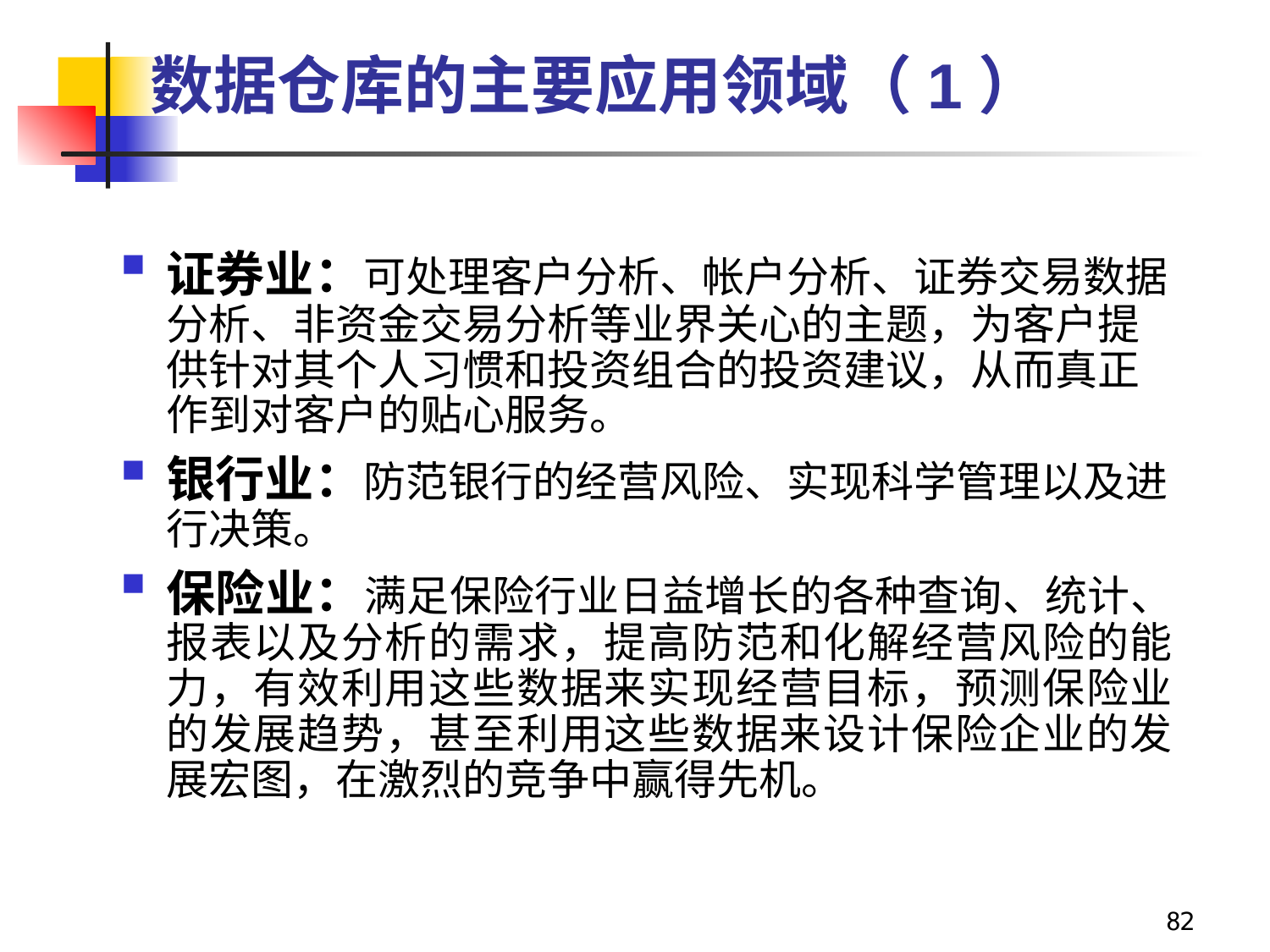

# 数据仓库的主要应用领域（1）
证券业：可处理客户分析、帐户分析、证券交易数据分析、非资金交易分析等业界关心的主题，为客户提供针对其个人习惯和投资组合的投资建议，从而真正作到对客户的贴心服务。
银行业：防范银行的经营风险、实现科学管理以及进行决策。
保险业：满足保险行业日益增长的各种查询、统计、报表以及分析的需求，提高防范和化解经营风险的能力，有效利用这些数据来实现经营目标，预测保险业的发展趋势，甚至利用这些数据来设计保险企业的发展宏图，在激烈的竞争中赢得先机。
82